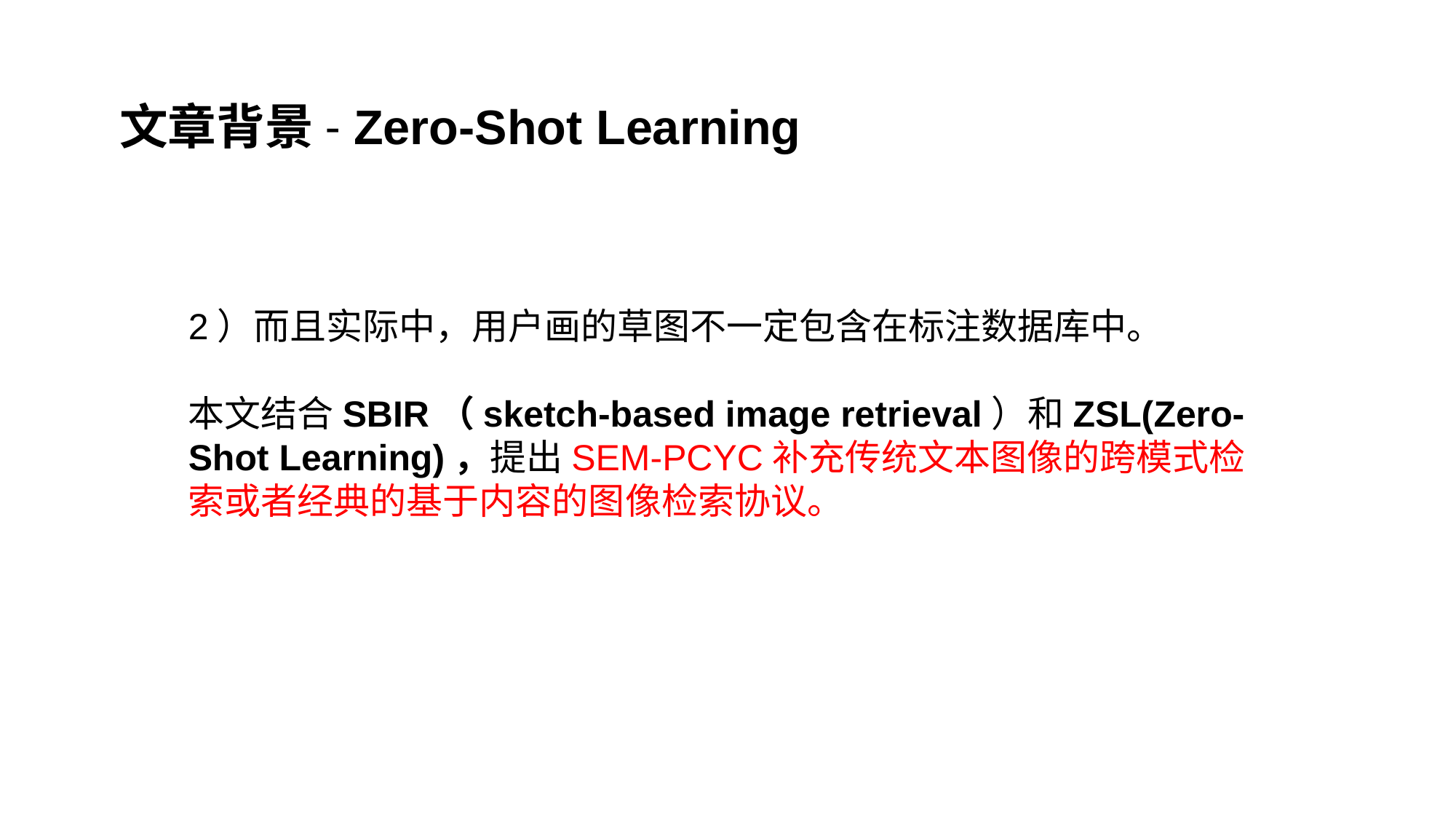

文章背景- Zero-Shot Learning
2）而且实际中，用户画的草图不一定包含在标注数据库中。

本文结合SBIR（sketch-based image retrieval）和ZSL(Zero-Shot Learning)，提出SEM-PCYC补充传统文本图像的跨模式检索或者经典的基于内容的图像检索协议。